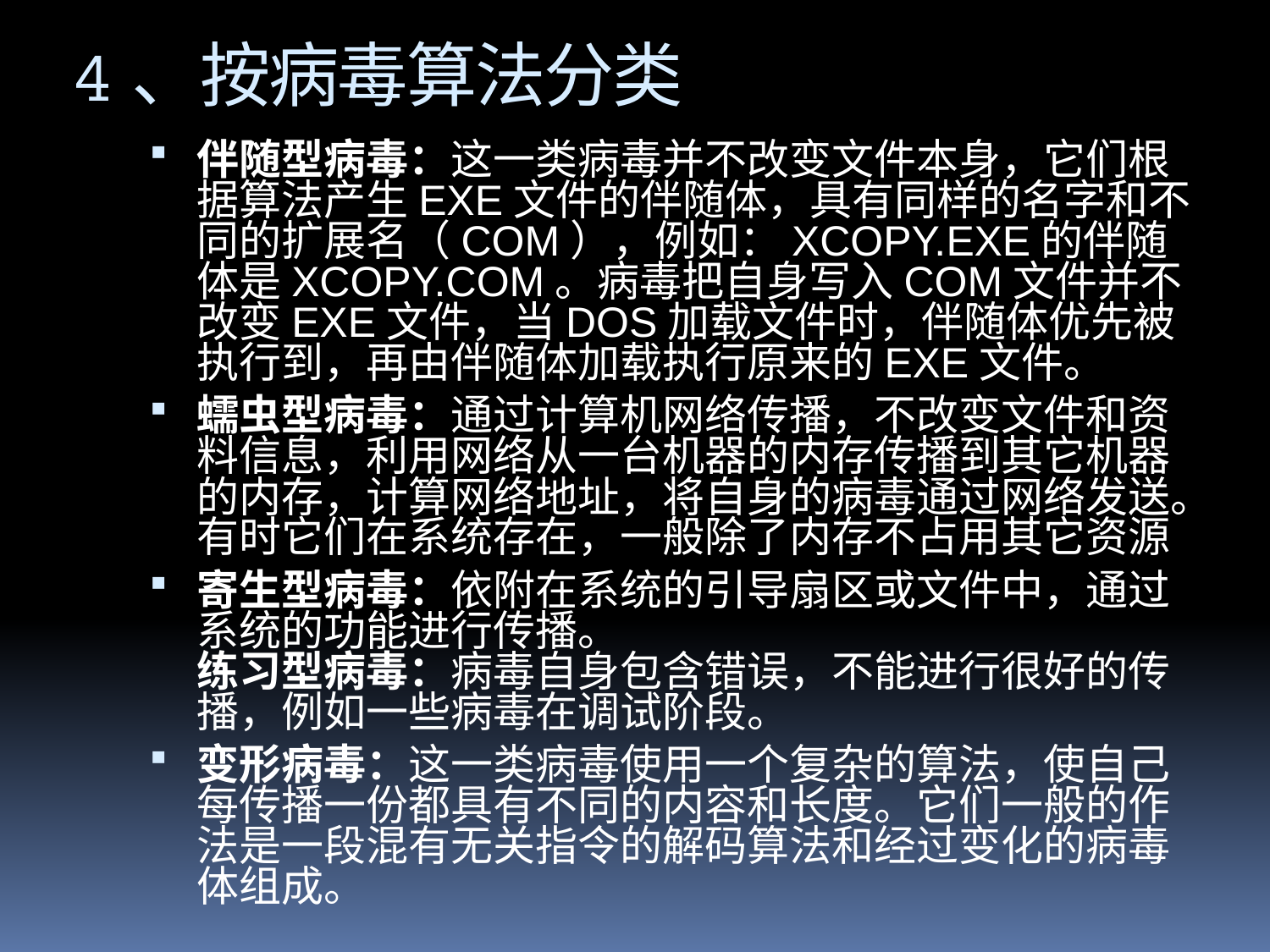

# 4、按病毒算法分类
伴随型病毒：这一类病毒并不改变文件本身，它们根据算法产生EXE文件的伴随体，具有同样的名字和不同的扩展名（COM），例如：XCOPY.EXE的伴随体是XCOPY.COM。病毒把自身写入COM文件并不改变EXE文件，当DOS加载文件时，伴随体优先被执行到，再由伴随体加载执行原来的EXE文件。
蠕虫型病毒：通过计算机网络传播，不改变文件和资料信息，利用网络从一台机器的内存传播到其它机器的内存，计算网络地址，将自身的病毒通过网络发送。有时它们在系统存在，一般除了内存不占用其它资源
寄生型病毒：依附在系统的引导扇区或文件中，通过系统的功能进行传播。
练习型病毒：病毒自身包含错误，不能进行很好的传播，例如一些病毒在调试阶段。
变形病毒：这一类病毒使用一个复杂的算法，使自己每传播一份都具有不同的内容和长度。它们一般的作法是一段混有无关指令的解码算法和经过变化的病毒体组成。